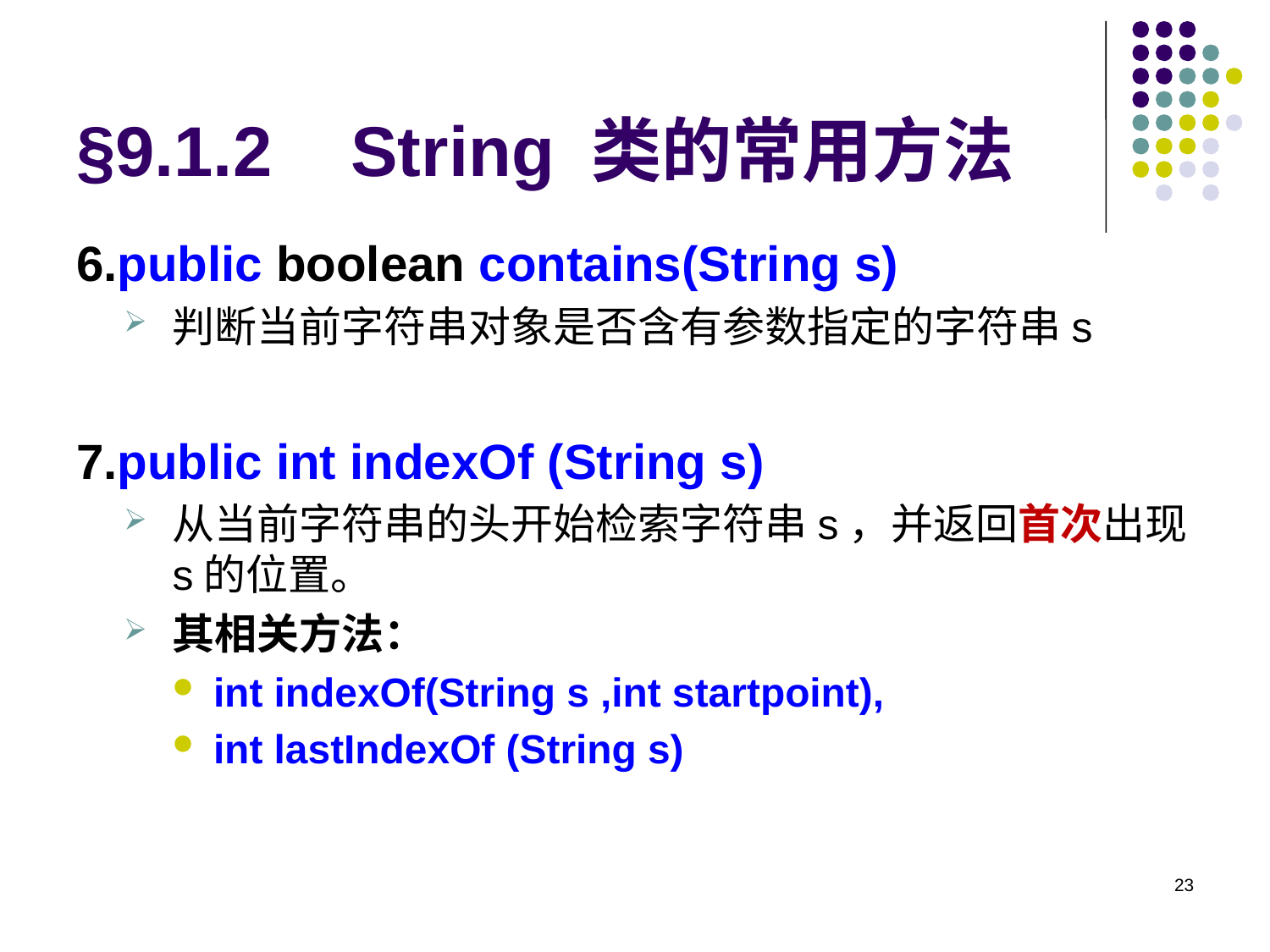

# §9.1.2    String 类的常用方法
6.public boolean contains(String s)
判断当前字符串对象是否含有参数指定的字符串s

7.public int indexOf (String s)
从当前字符串的头开始检索字符串s，并返回首次出现s的位置。
其相关方法：
int indexOf(String s ,int startpoint),
int lastIndexOf (String s)

23